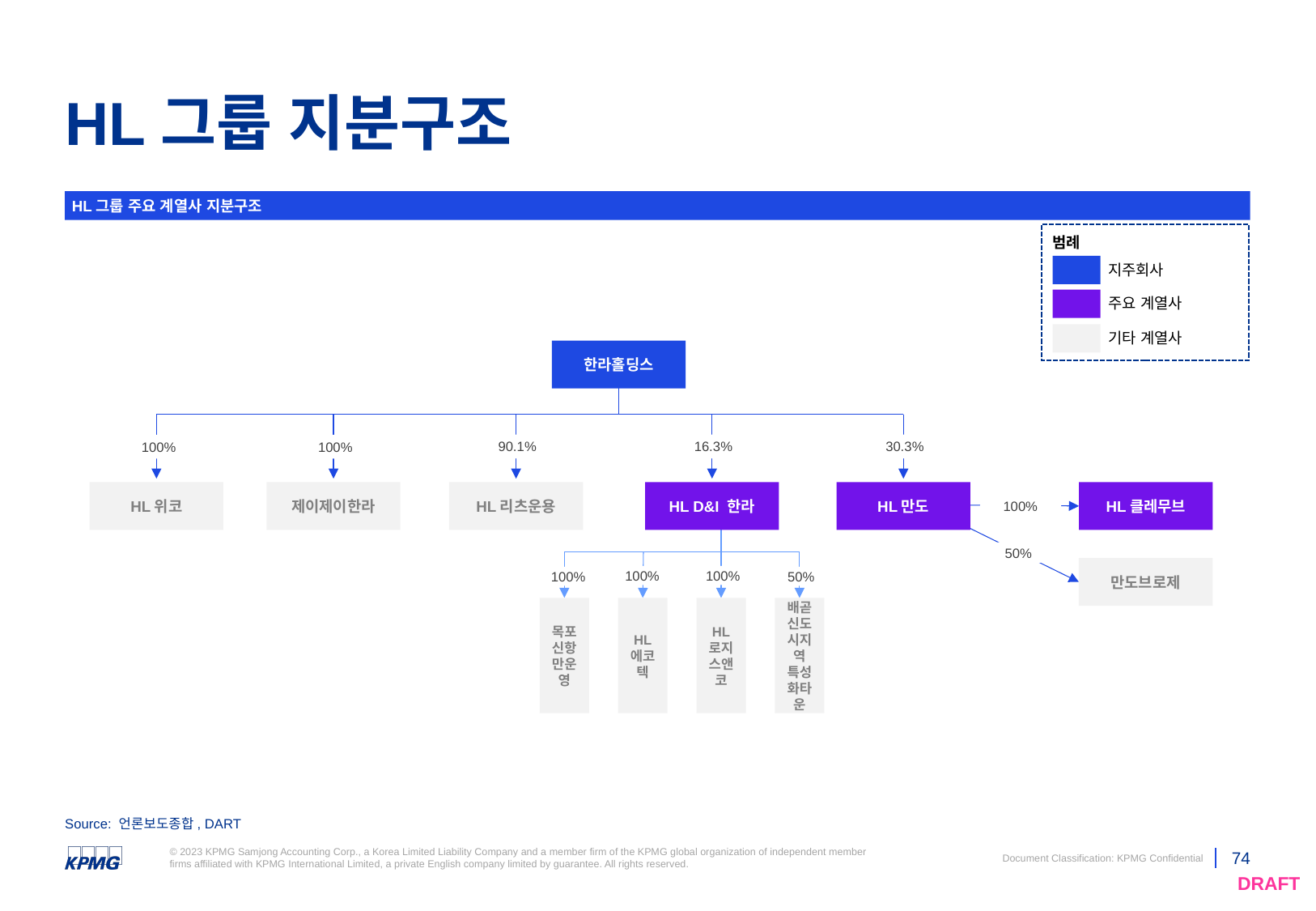

# HL그룹 지분구조
HL그룹 주요 계열사 지분구조

범례
지주회사

주요 계열사

기타 계열사

한라홀딩스
90.1%
16.3%
30.3%
100%
100%
HL위코
HL클레무브
제이제이한라
HL리츠운용
HL D&I 한라
HL만도
100%
50%
만도브로제
100%
100%
100%
50%
목포
신항만운영
HL
에코텍
HL
로지스앤코
배곧
신도시지역
특성화타운
Source: 언론보도종합, DART